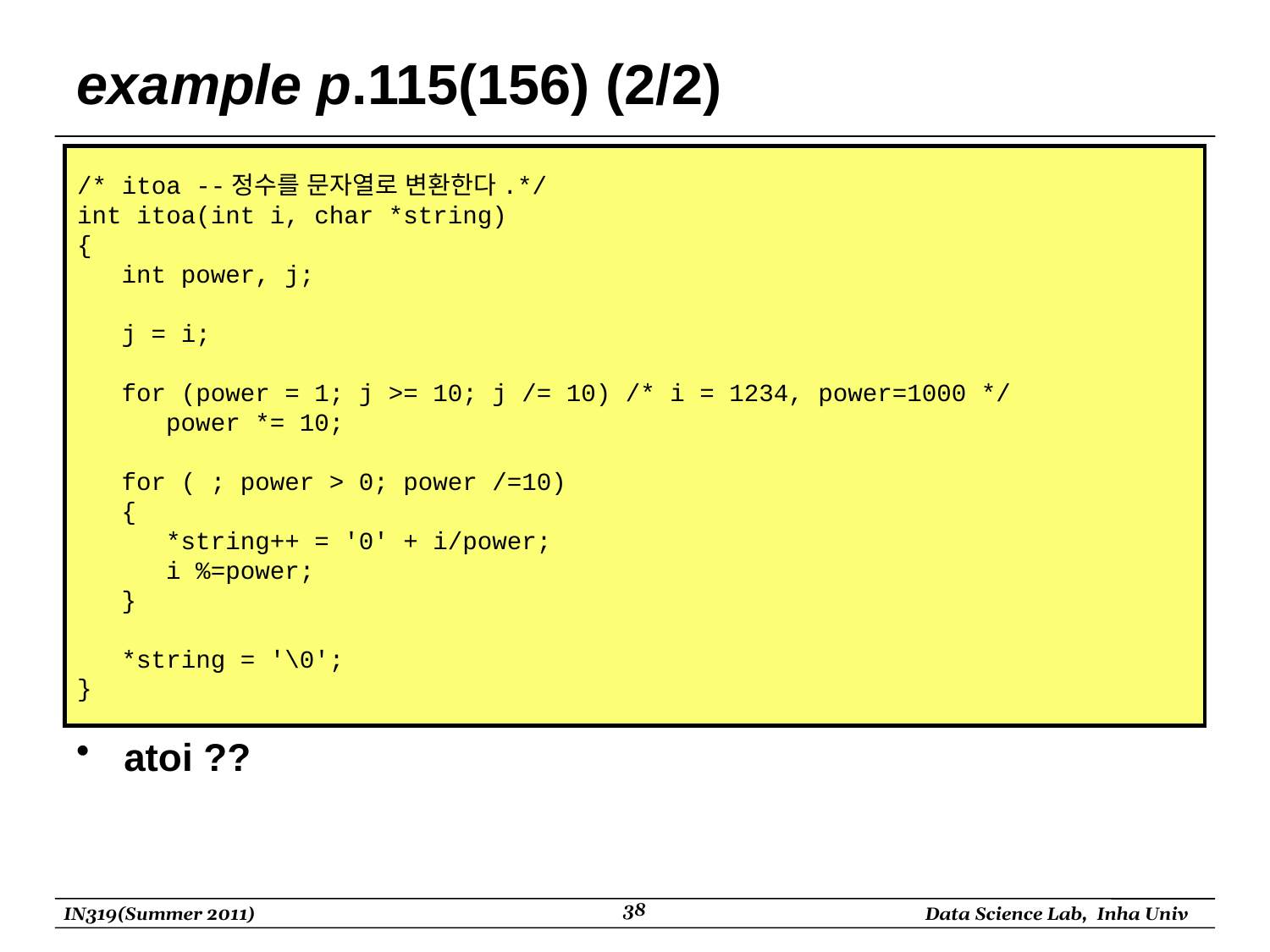

# example p.115(156) (2/2)
/* itoa --정수를 문자열로 변환한다.*/
int itoa(int i, char *string)
{
   int power, j;

   j = i;

   for (power = 1; j >= 10; j /= 10) /* i = 1234, power=1000 */
      power *= 10;

   for ( ; power > 0; power /=10)
   {
      *string++ = '0' + i/power;
      i %=power;
   }

   *string = '\0';
}
atoi ??
38